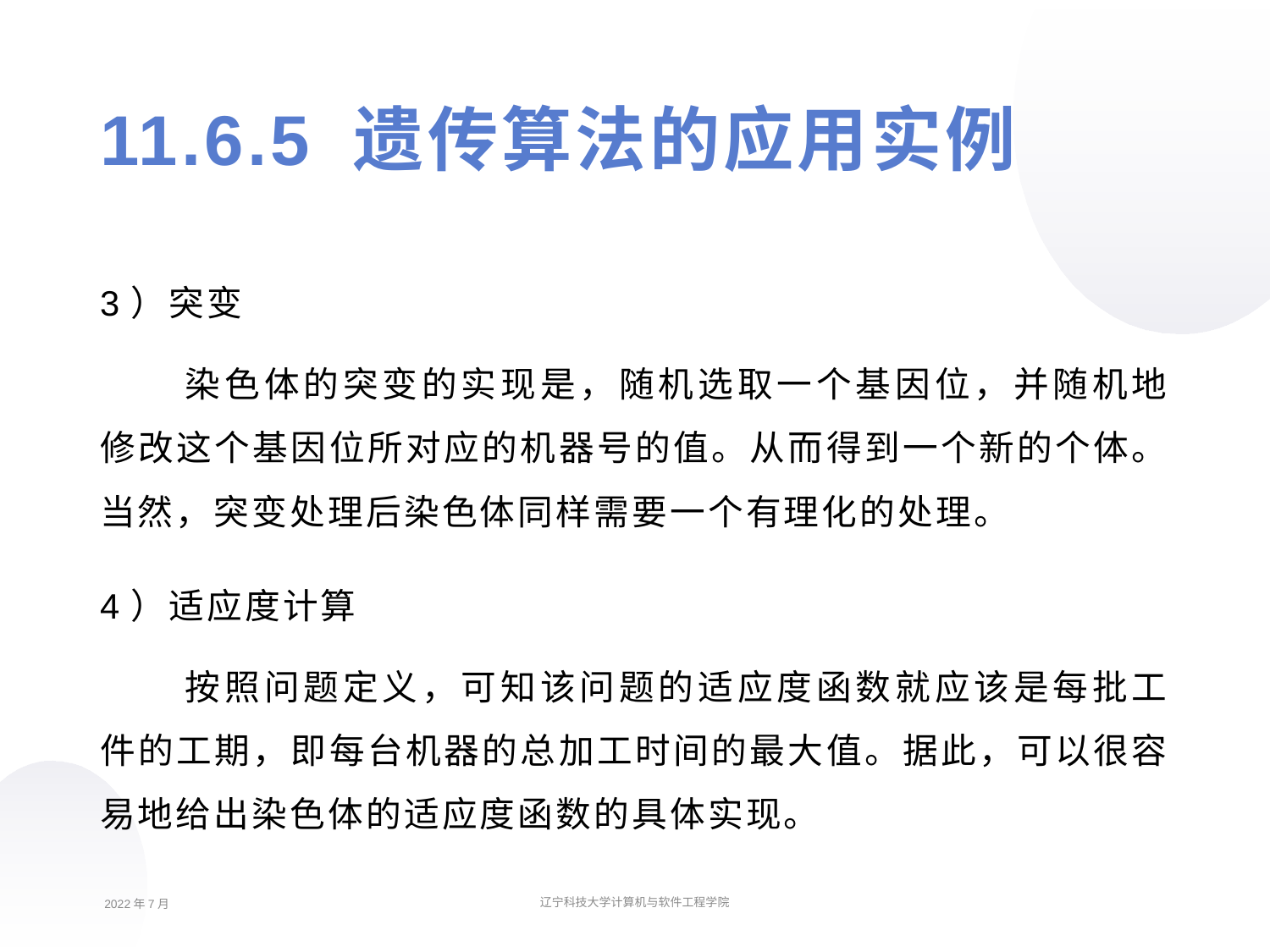

11.6.5 遗传算法的应用实例
3）突变
 染色体的突变的实现是，随机选取一个基因位，并随机地修改这个基因位所对应的机器号的值。从而得到一个新的个体。当然，突变处理后染色体同样需要一个有理化的处理。
4）适应度计算
 按照问题定义，可知该问题的适应度函数就应该是每批工件的工期，即每台机器的总加工时间的最大值。据此，可以很容易地给出染色体的适应度函数的具体实现。

2022年7月
辽宁科技大学计算机与软件工程学院
192